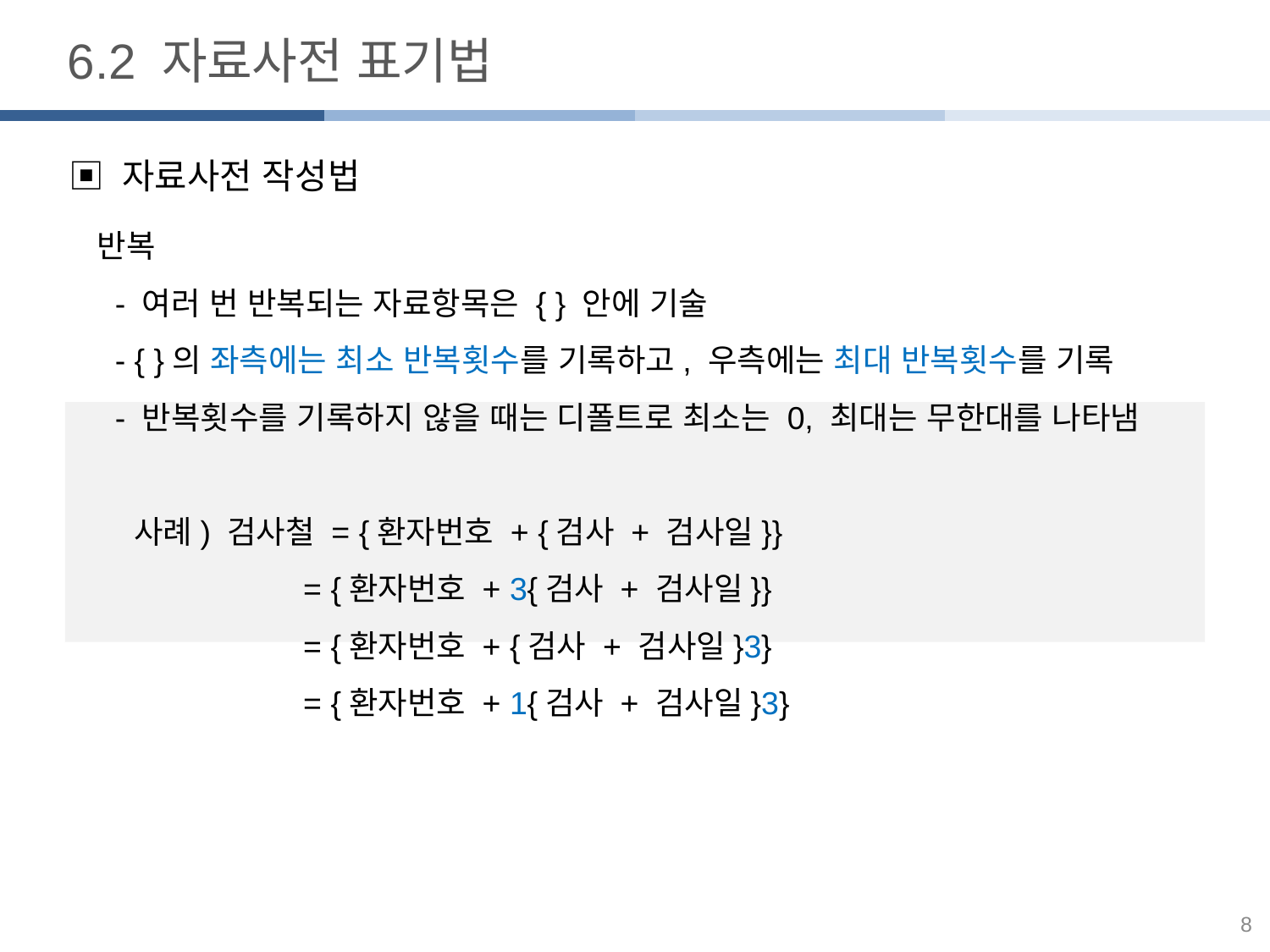

6.2 자료사전 표기법
▣ 자료사전 작성법

반복
  - 여러 번 반복되는 자료항목은 { } 안에 기술
  - { }의 좌측에는 최소 반복횟수를 기록하고, 우측에는 최대 반복횟수를 기록
  - 반복횟수를 기록하지 않을 때는 디폴트로 최소는 0, 최대는 무한대를 나타냄

사례) 검사철 = {환자번호 + {검사 + 검사일}}
                   = {환자번호 + 3{검사 + 검사일}}
                   = {환자번호 + {검사 + 검사일}3}
                   = {환자번호 + 1{검사 + 검사일}3}

8